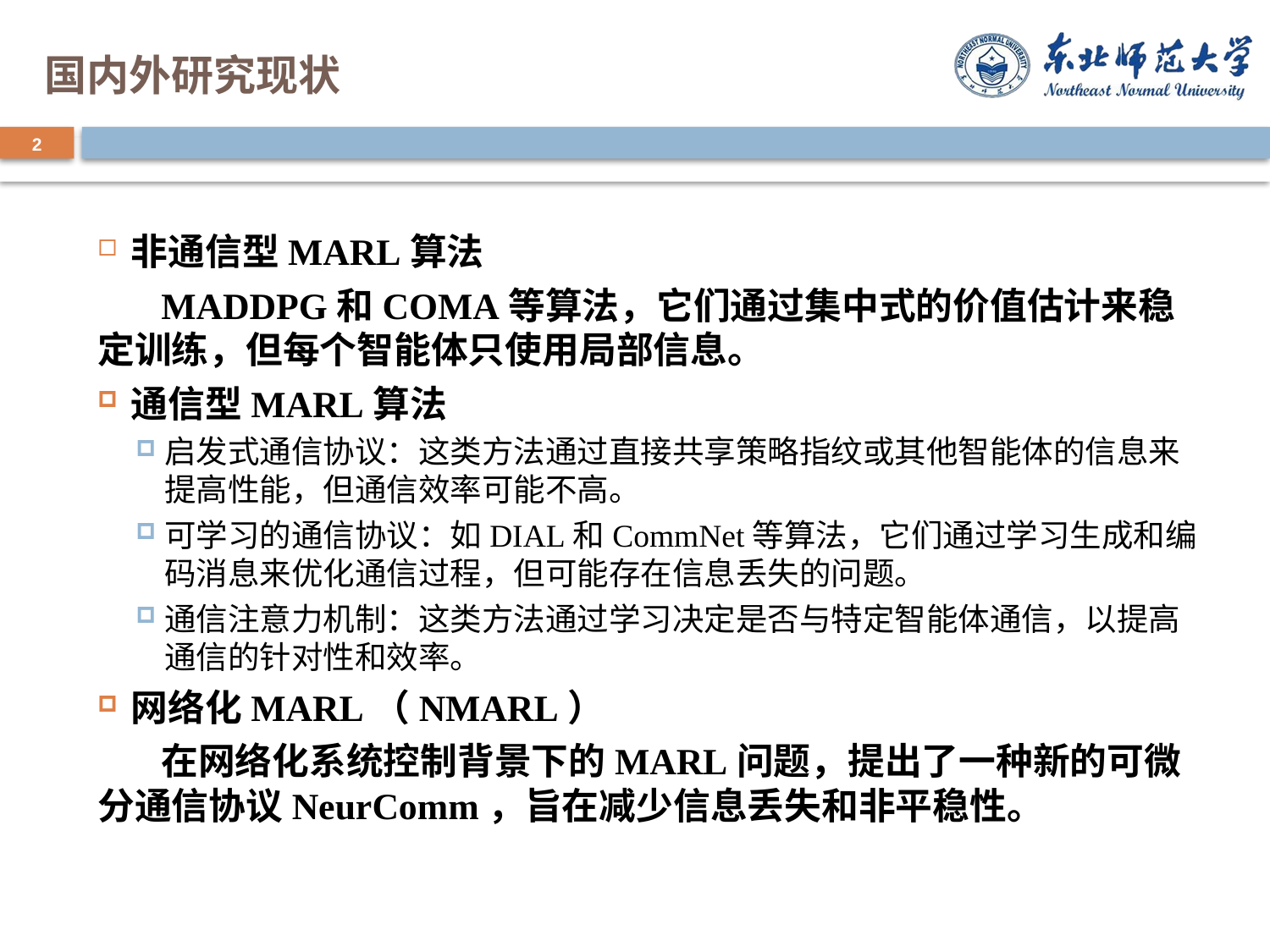

# 国内外研究现状
2
非通信型MARL算法
MADDPG和COMA等算法，它们通过集中式的价值估计来稳定训练，但每个智能体只使用局部信息。
通信型MARL算法
启发式通信协议：这类方法通过直接共享策略指纹或其他智能体的信息来提高性能，但通信效率可能不高。
可学习的通信协议：如DIAL和CommNet等算法，它们通过学习生成和编码消息来优化通信过程，但可能存在信息丢失的问题。
通信注意力机制：这类方法通过学习决定是否与特定智能体通信，以提高通信的针对性和效率。
网络化MARL（NMARL）
在网络化系统控制背景下的MARL问题，提出了一种新的可微分通信协议NeurComm，旨在减少信息丢失和非平稳性。